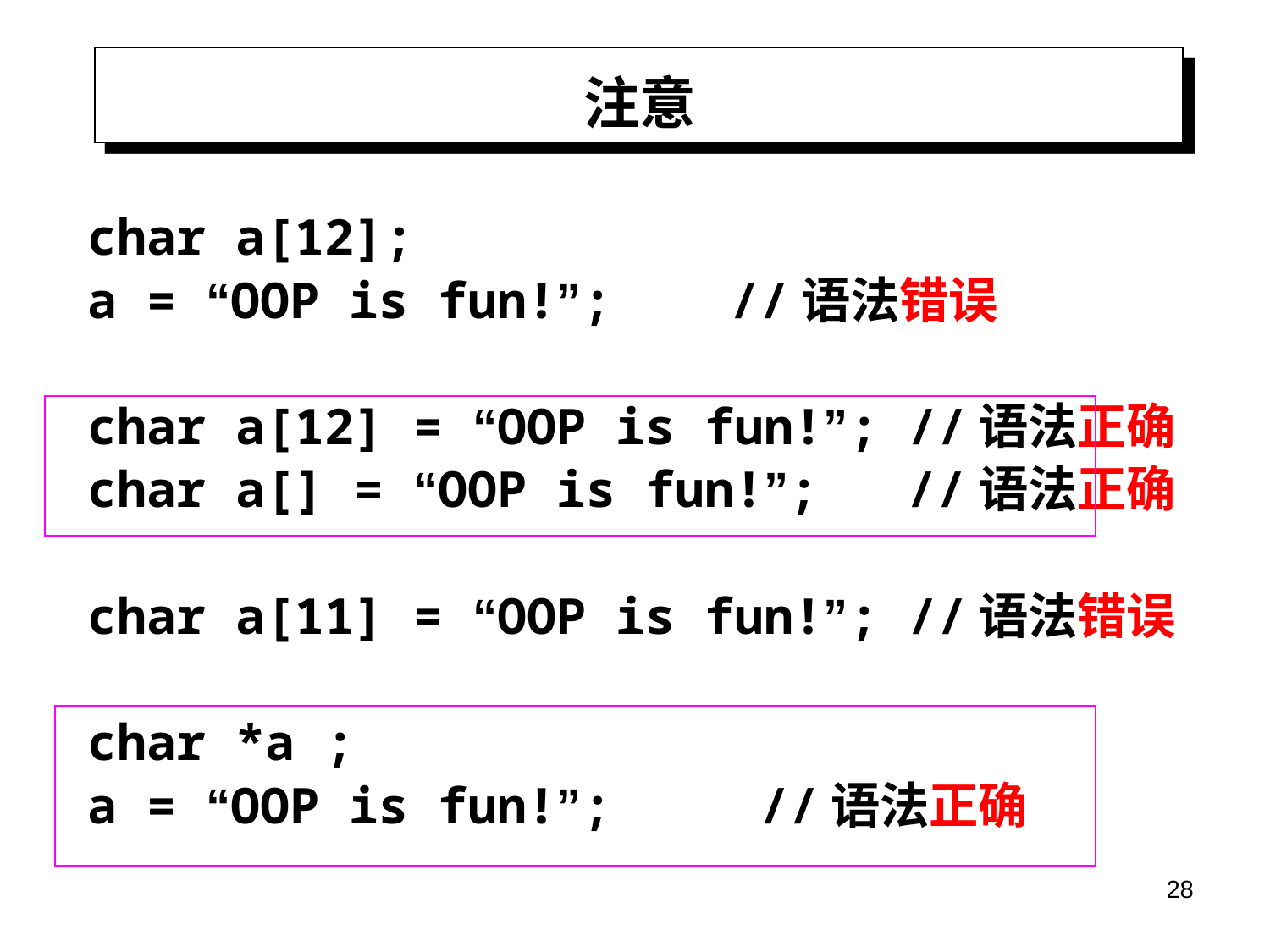

# 注意
char a[12];
a = “OOP is fun!”;    //语法错误

char a[12] = “OOP is fun!”; //语法正确
char a[] = “OOP is fun!”;   //语法正确

char a[11] = “OOP is fun!”; //语法错误

char *a ;
a = “OOP is fun!”;     //语法正确

28